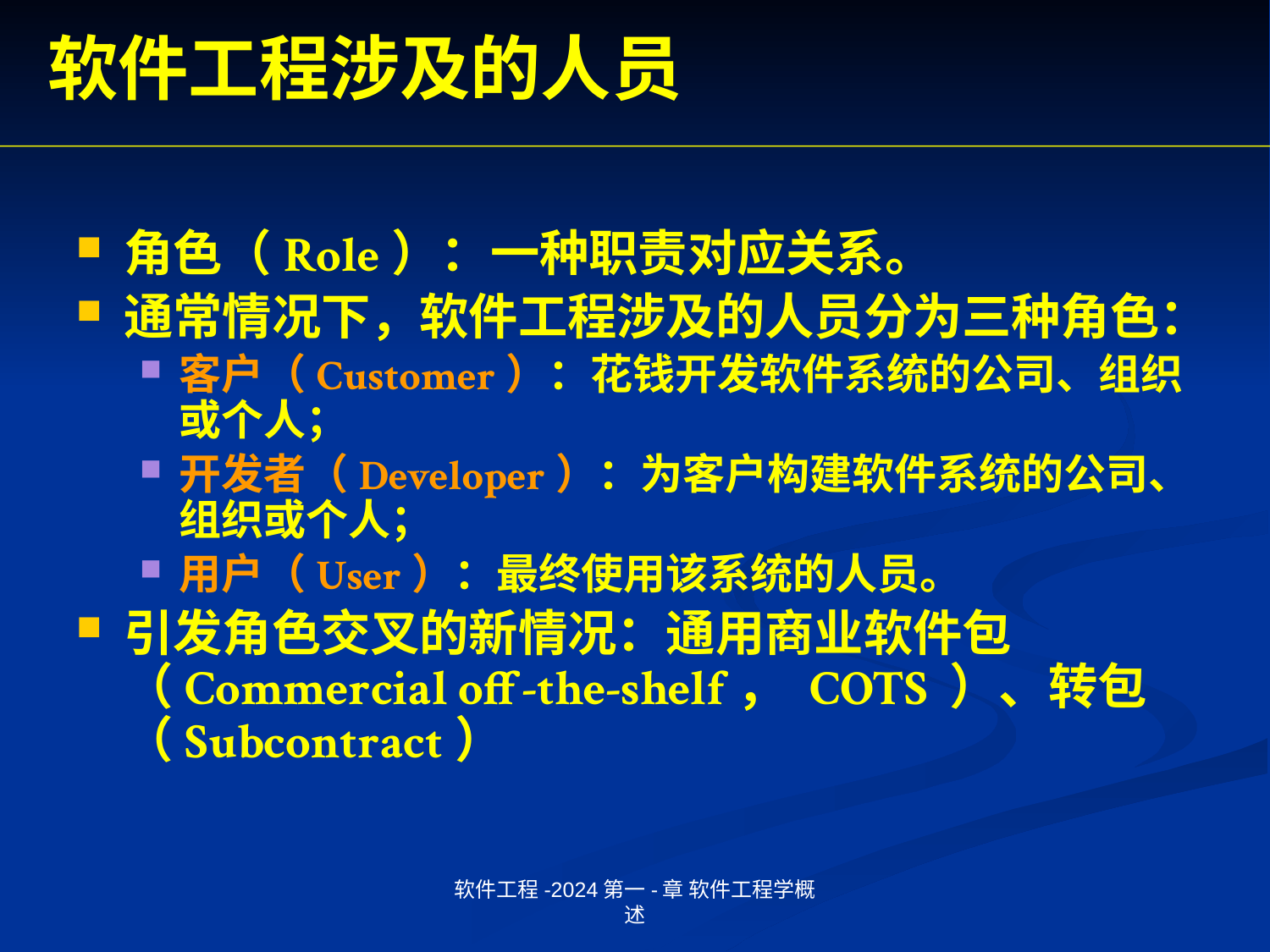

# 软件工程涉及的人员

角色（Role）：一种职责对应关系。
通常情况下，软件工程涉及的人员分为三种角色：
客户（Customer）：花钱开发软件系统的公司、组织或个人；
开发者（Developer）：为客户构建软件系统的公司、组织或个人；
用户（User）：最终使用该系统的人员。
引发角色交叉的新情况：通用商业软件包（Commercial off-the-shelf， COTS ）、转包（Subcontract）
软件工程-2024第一-章 软件工程学概述
61